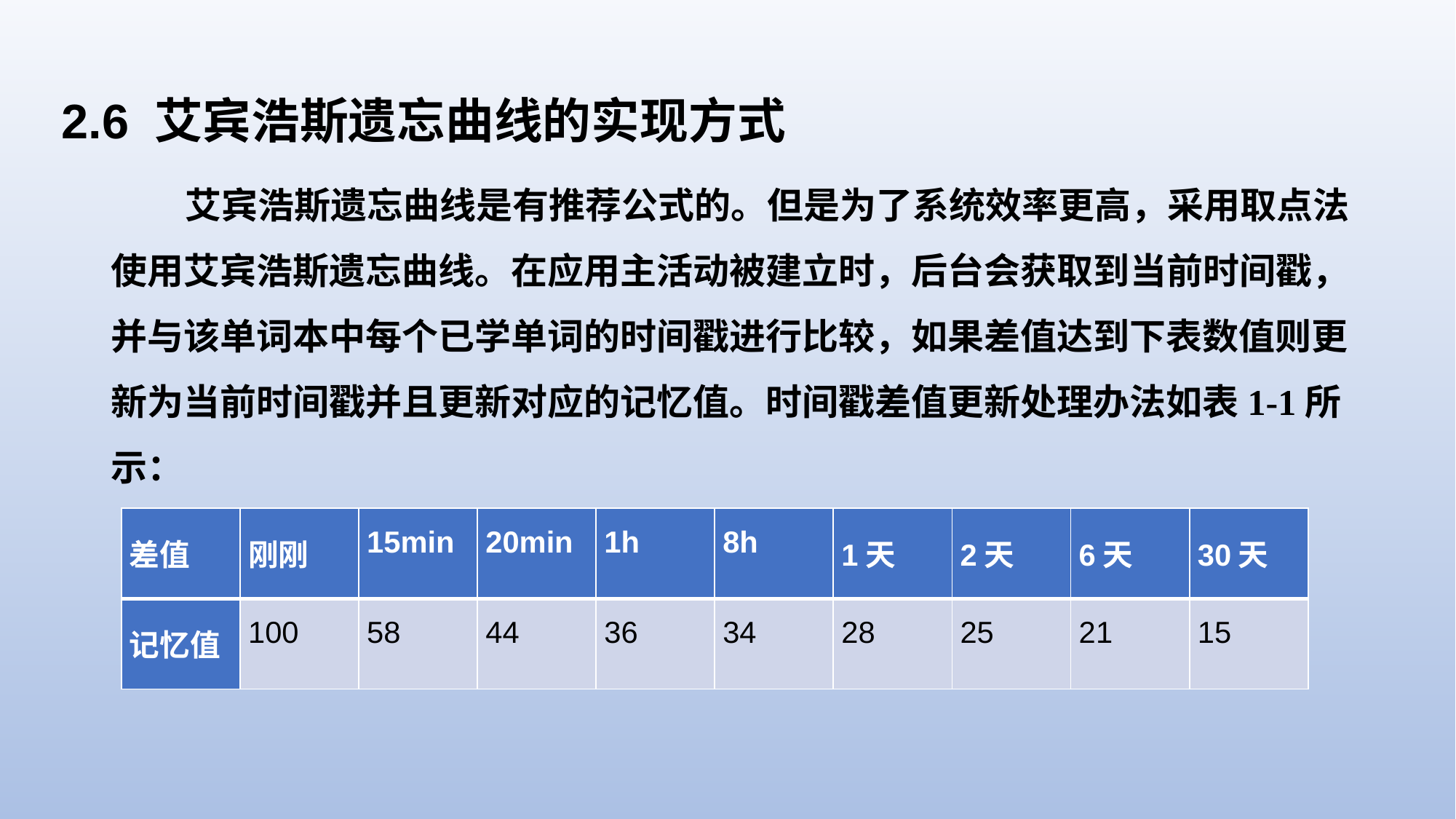

# 2.6 艾宾浩斯遗忘曲线的实现方式
        艾宾浩斯遗忘曲线是有推荐公式的。但是为了系统效率更高，采用取点法使用艾宾浩斯遗忘曲线。在应用主活动被建立时，后台会获取到当前时间戳，并与该单词本中每个已学单词的时间戳进行比较，如果差值达到下表数值则更新为当前时间戳并且更新对应的记忆值。时间戳差值更新处理办法如表1-1所示：
				表1-1 时间戳差值更新处理办法

| 差值 | 刚刚 | 15min | 20min | 1h | 8h | 1天 | 2天 | 6天 | 30天 |
| --- | --- | --- | --- | --- | --- | --- | --- | --- | --- |
| 记忆值 | 100 | 58 | 44 | 36 | 34 | 28 | 25 | 21 | 15 |